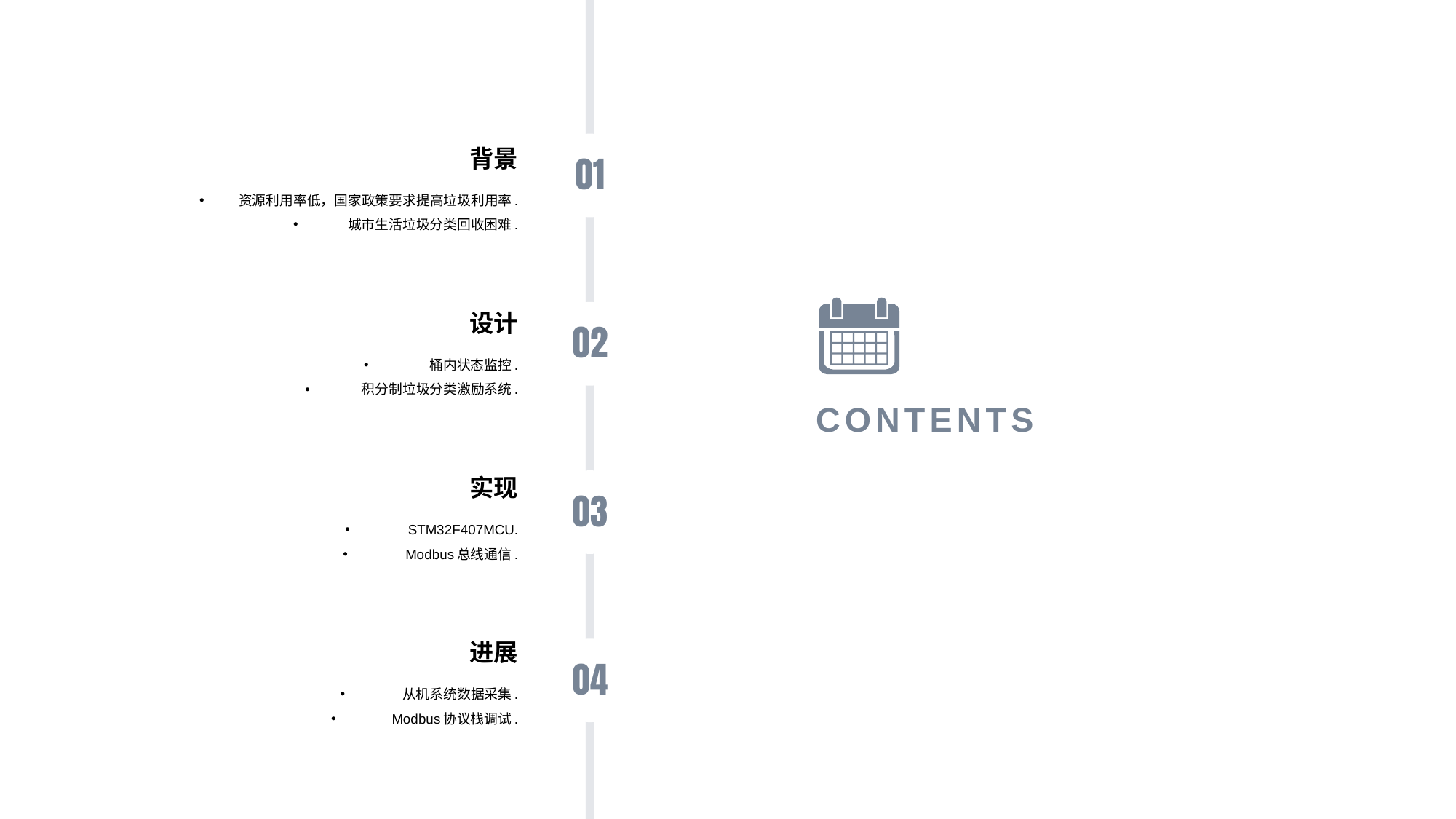

01
02
03
04
背景
资源利用率低，国家政策要求提高垃圾利用率.
城市生活垃圾分类回收困难.
设计

CONTENTS
桶内状态监控.
积分制垃圾分类激励系统.
实现
STM32F407MCU.
Modbus总线通信.
进展
从机系统数据采集.
Modbus协议栈调试.